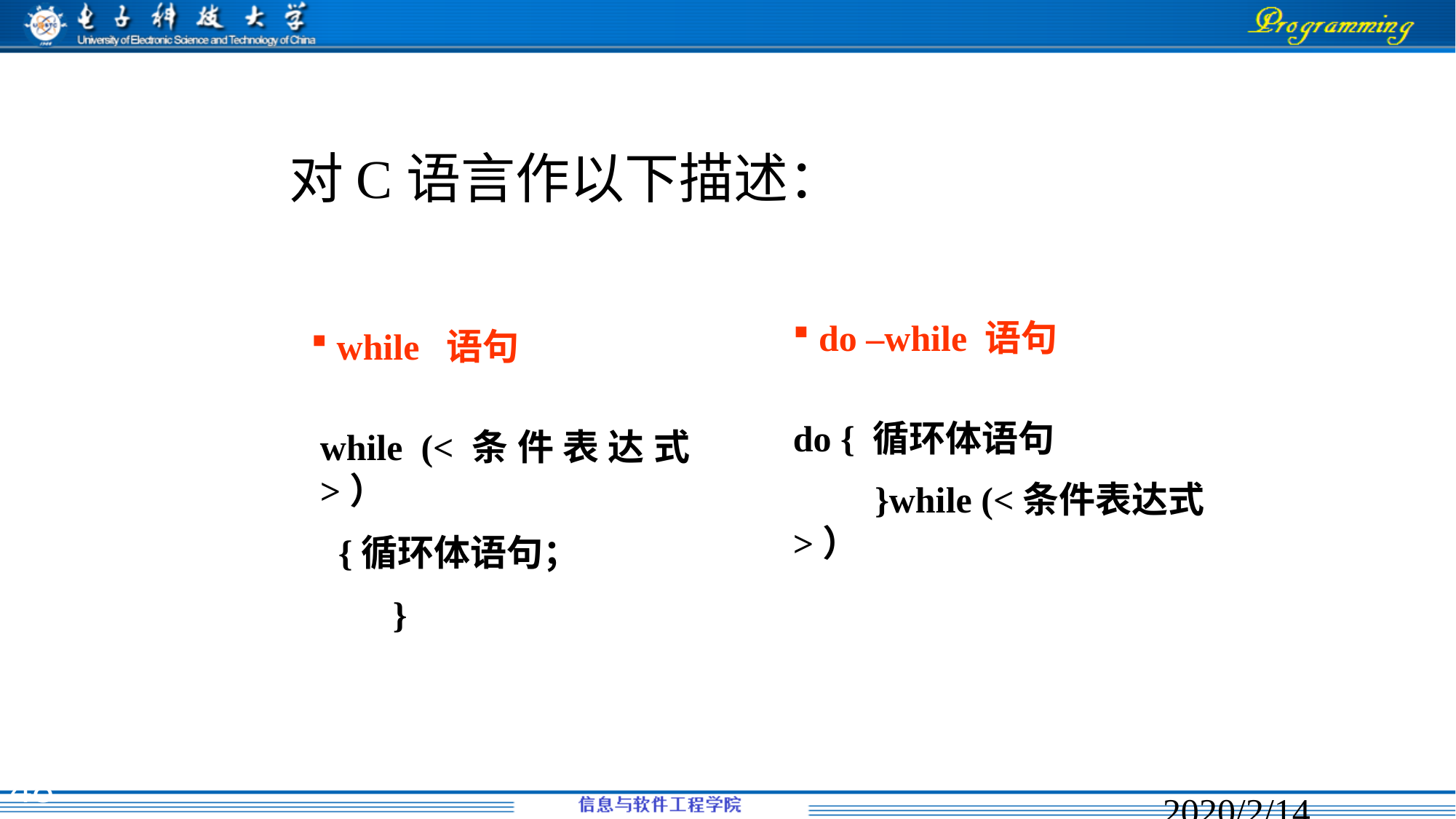

对C语言作以下描述：
do –while 语句
while  语句
do { 循环体语句
         }while (<条件表达式>）
while (<条件表达式>）
  {循环体语句；
        }
48
2020/2/14